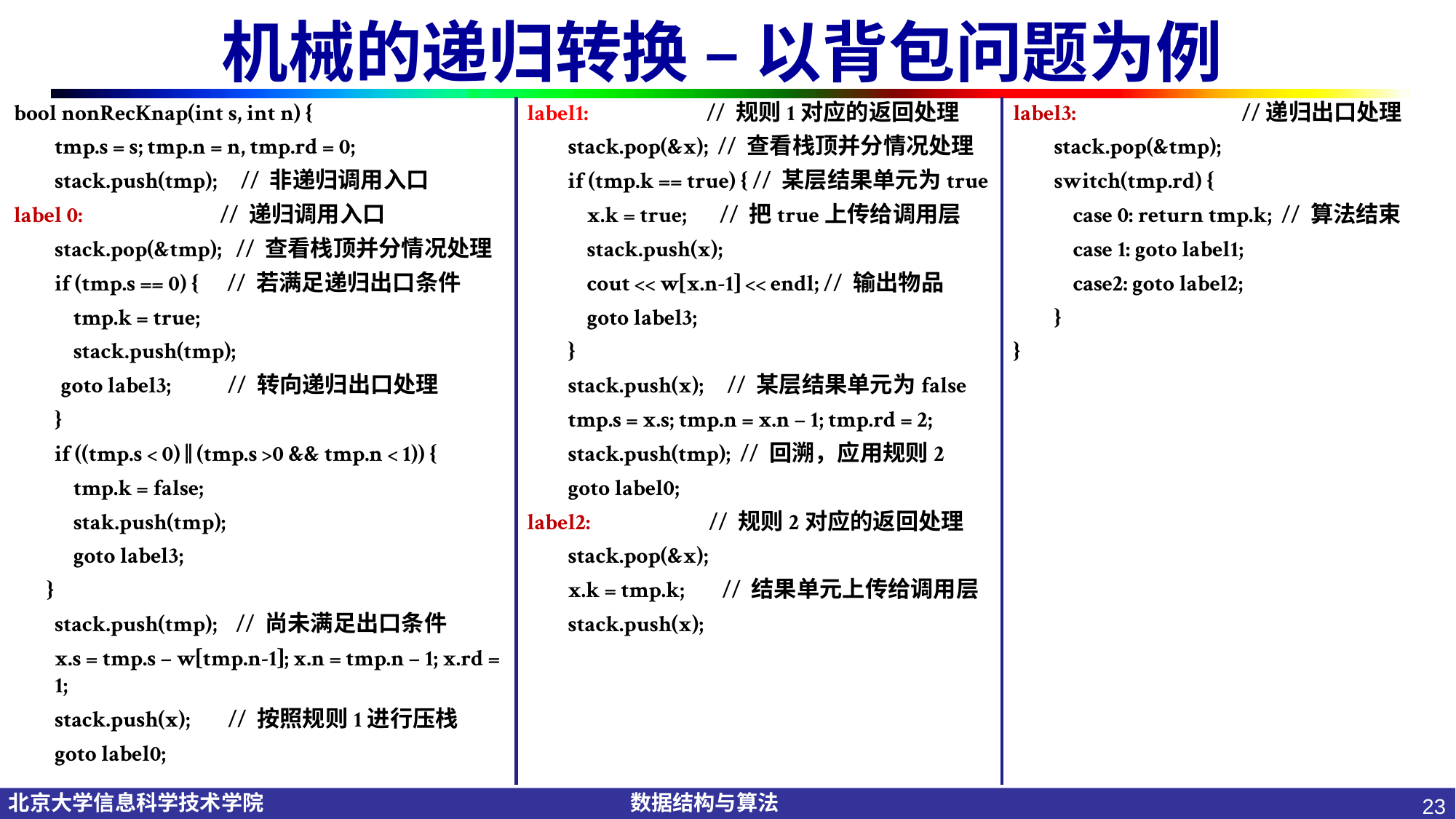

# 机械的递归转换 – 以背包问题为例
label3:                                   //递归出口处理
	stack.pop(&tmp);
	switch(tmp.rd) {
	    case 0: return tmp.k;  // 算法结束
	    case 1: goto label1;
	    case2: goto label2;
	}
}
bool nonRecKnap(int s, int n) {
	tmp.s = s; tmp.n = n, tmp.rd = 0;
	stack.push(tmp);     // 非递归调用入口
label 0:                             // 递归调用入口
	stack.pop(&tmp);   // 查看栈顶并分情况处理
	if (tmp.s == 0) {      // 若满足递归出口条件
	    tmp.k = true;
	    stack.push(tmp);
          goto label3;            // 转向递归出口处理
	}
	if ((tmp.s < 0) || (tmp.s >0 && tmp.n < 1)) {
	    tmp.k = false;
	    stak.push(tmp);
	    goto label3;
       }
	stack.push(tmp);    // 尚未满足出口条件
	x.s = tmp.s – w[tmp.n-1]; x.n = tmp.n – 1; x.rd = 1;
	stack.push(x);        // 按照规则1进行压栈
	goto label0;
label1:                         // 规则1对应的返回处理
	stack.pop(&x);  // 查看栈顶并分情况处理
	if (tmp.k == true) { // 某层结果单元为true
	    x.k = true;       // 把true上传给调用层
	    stack.push(x);
	    cout << w[x.n-1] << endl; // 输出物品
	    goto label3;
	}
	stack.push(x);     // 某层结果单元为false
	tmp.s = x.s; tmp.n = x.n – 1; tmp.rd = 2;
	stack.push(tmp);  // 回溯，应用规则2
	goto label0;
label2:                         // 规则2对应的返回处理
	stack.pop(&x);
	x.k = tmp.k;        // 结果单元上传给调用层
	stack.push(x);
23